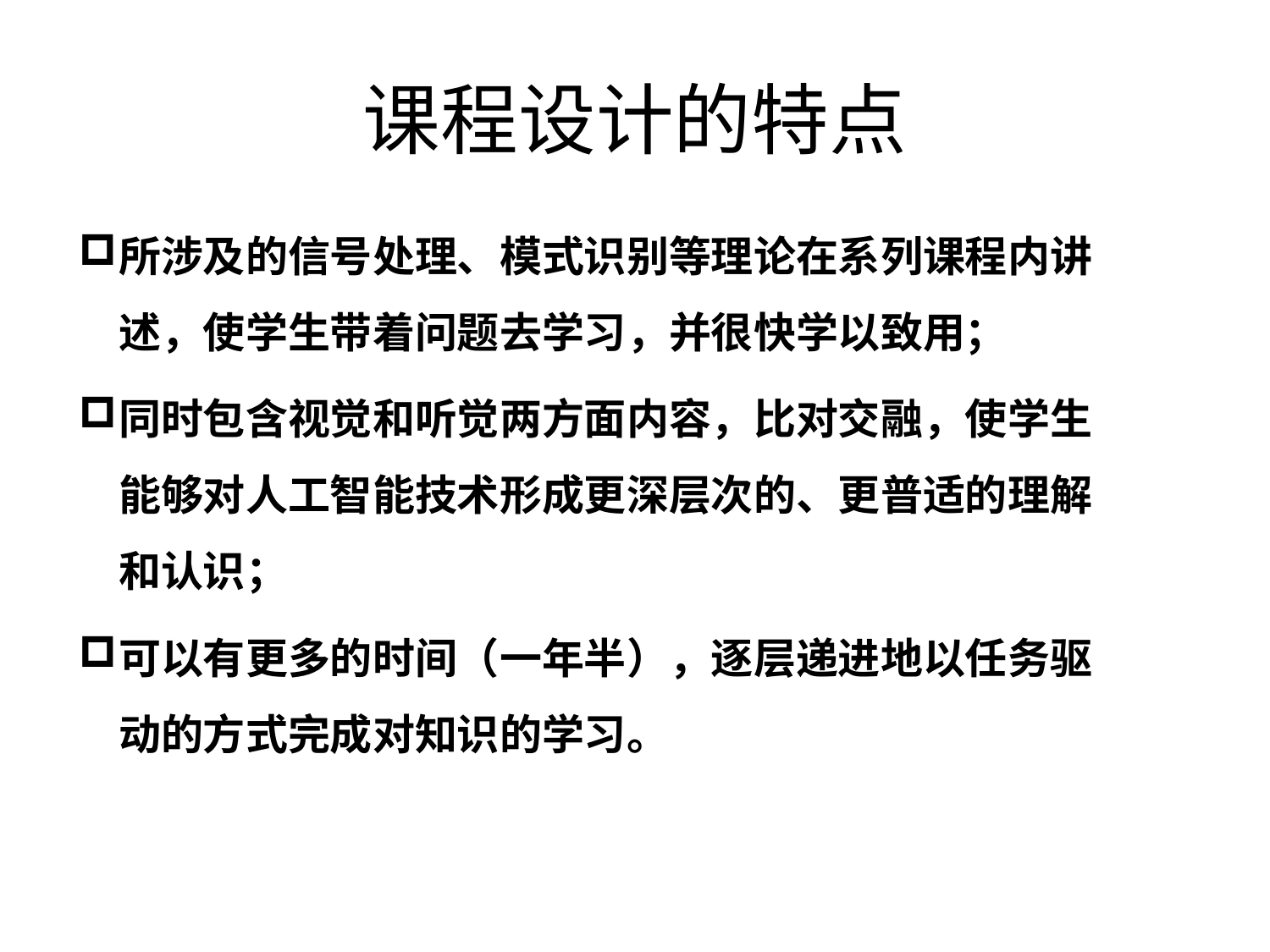

# 课程设计的特点
所涉及的信号处理、模式识别等理论在系列课程内讲述，使学生带着问题去学习，并很快学以致用；
同时包含视觉和听觉两方面内容，比对交融，使学生能够对人工智能技术形成更深层次的、更普适的理解和认识；
可以有更多的时间（一年半），逐层递进地以任务驱动的方式完成对知识的学习。